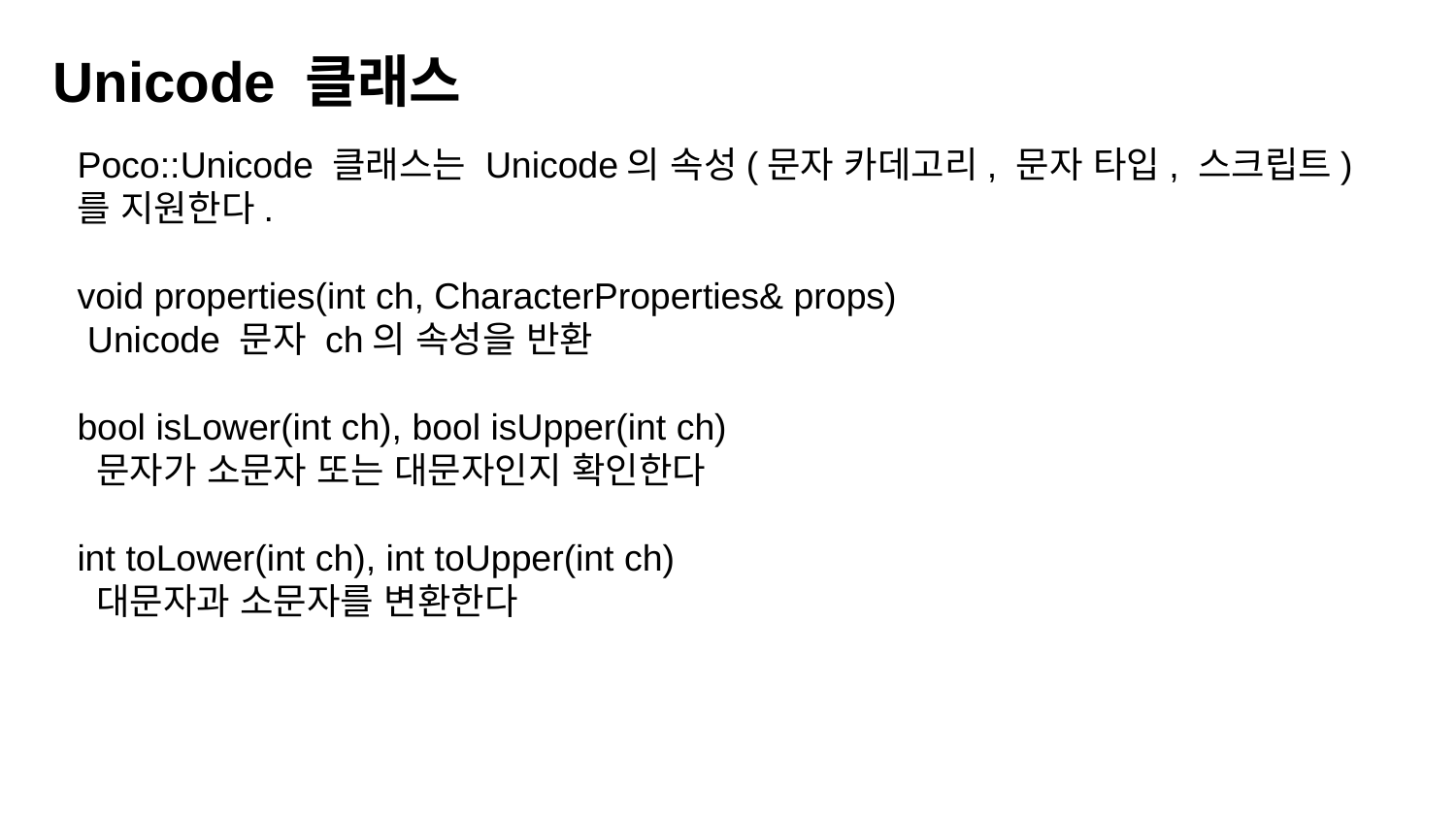

Unicode 클래스
Poco::Unicode 클래스는 Unicode의 속성(문자 카데고리, 문자 타입, 스크립트)를 지원한다.
void properties(int ch, CharacterProperties& props)
 Unicode 문자 ch의 속성을 반환
bool isLower(int ch), bool isUpper(int ch)
 문자가 소문자 또는 대문자인지 확인한다
int toLower(int ch), int toUpper(int ch)
 대문자과 소문자를 변환한다